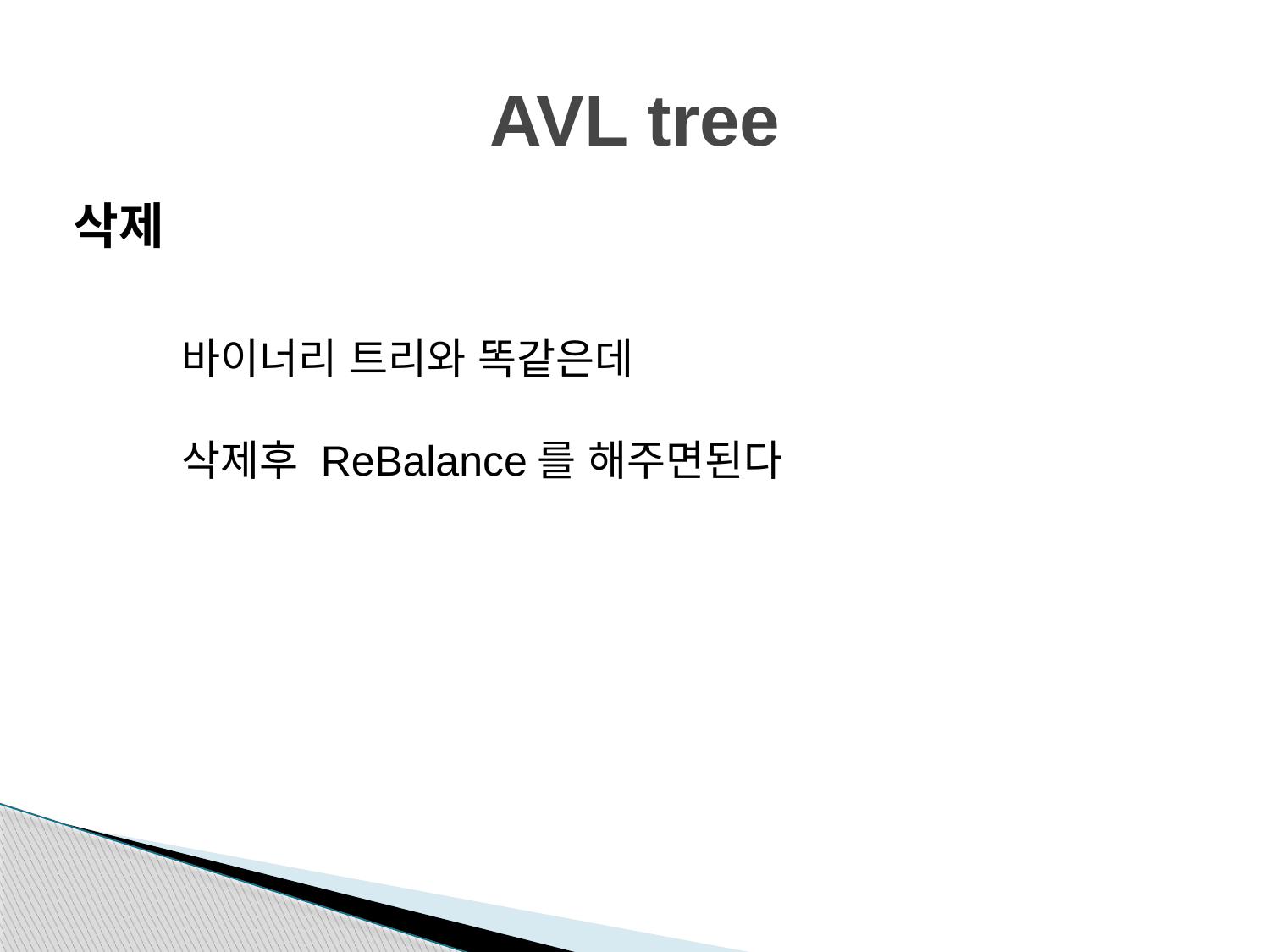

# AVL tree
삭제
바이너리 트리와 똑같은데

삭제후 ReBalance를 해주면된다